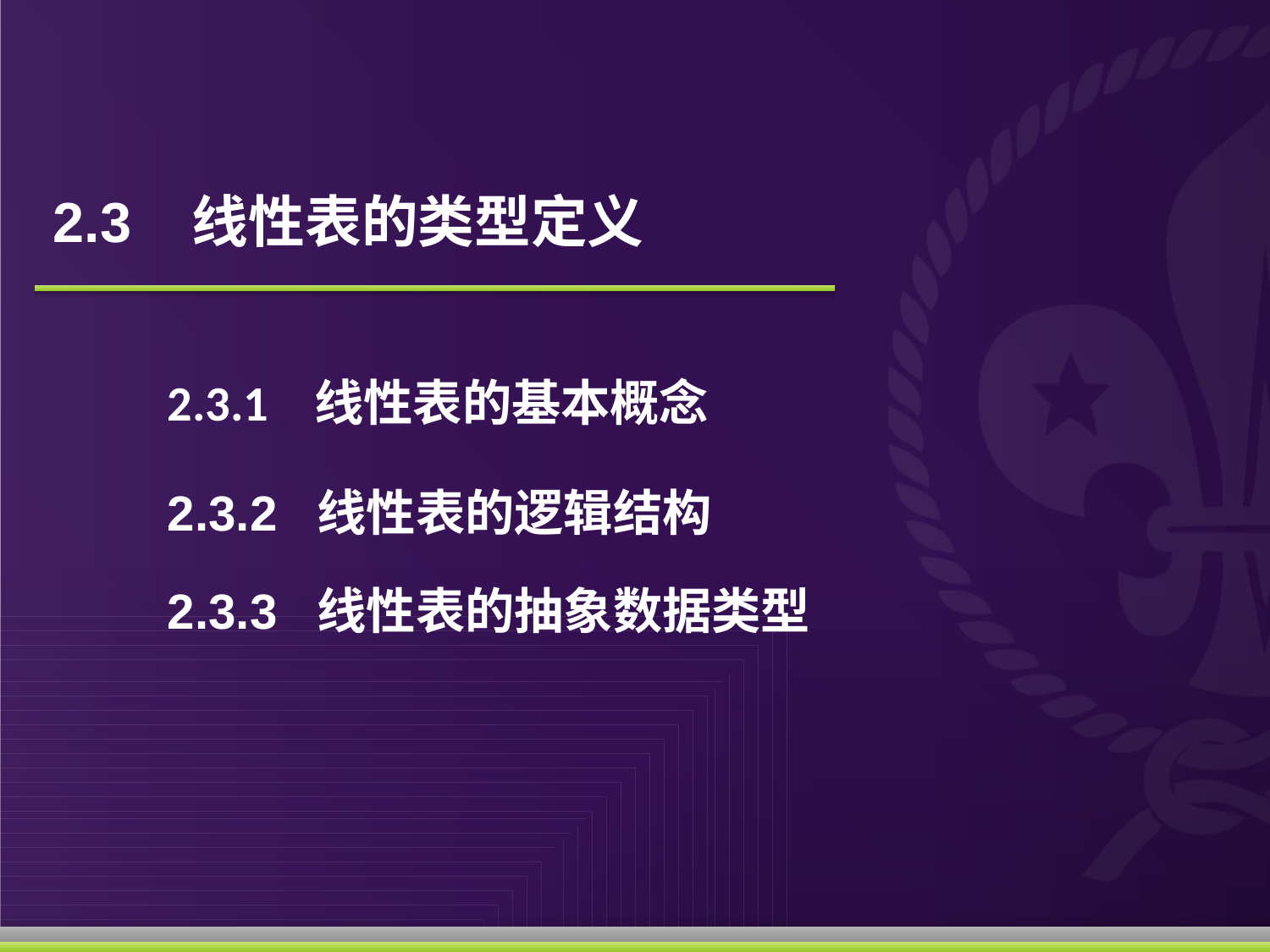

# 2.3   线性表的类型定义

2.3.1   线性表的基本概念
2.3.2  线性表的逻辑结构
2.3.3  线性表的抽象数据类型